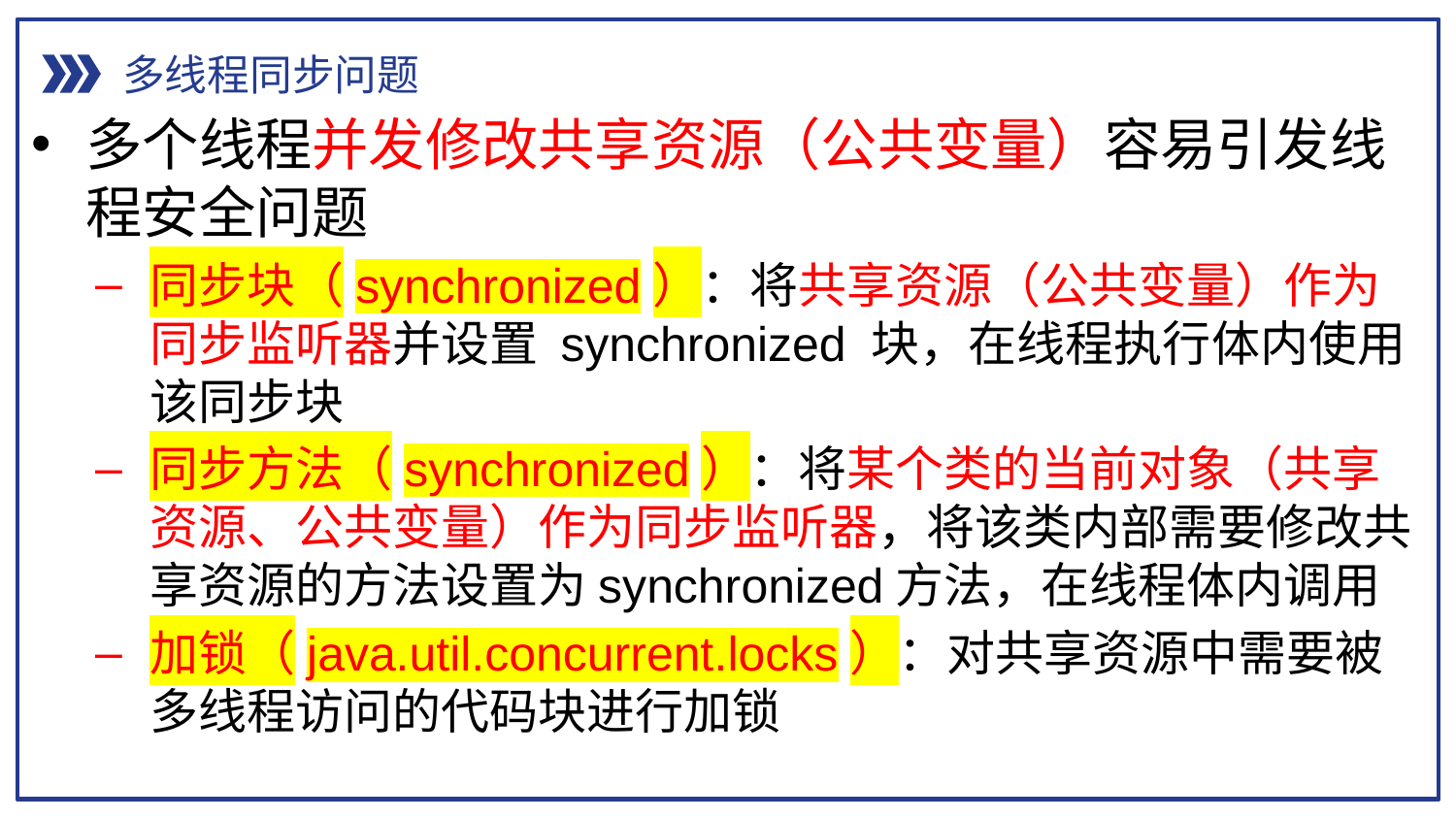

多线程同步问题

多个线程并发修改共享资源（公共变量）容易引发线程安全问题
同步块（synchronized）：将共享资源（公共变量）作为同步监听器并设置 synchronized 块，在线程执行体内使用该同步块
同步方法（synchronized）：将某个类的当前对象（共享资源、公共变量）作为同步监听器，将该类内部需要修改共享资源的方法设置为synchronized方法，在线程体内调用
加锁（java.util.concurrent.locks）：对共享资源中需要被多线程访问的代码块进行加锁